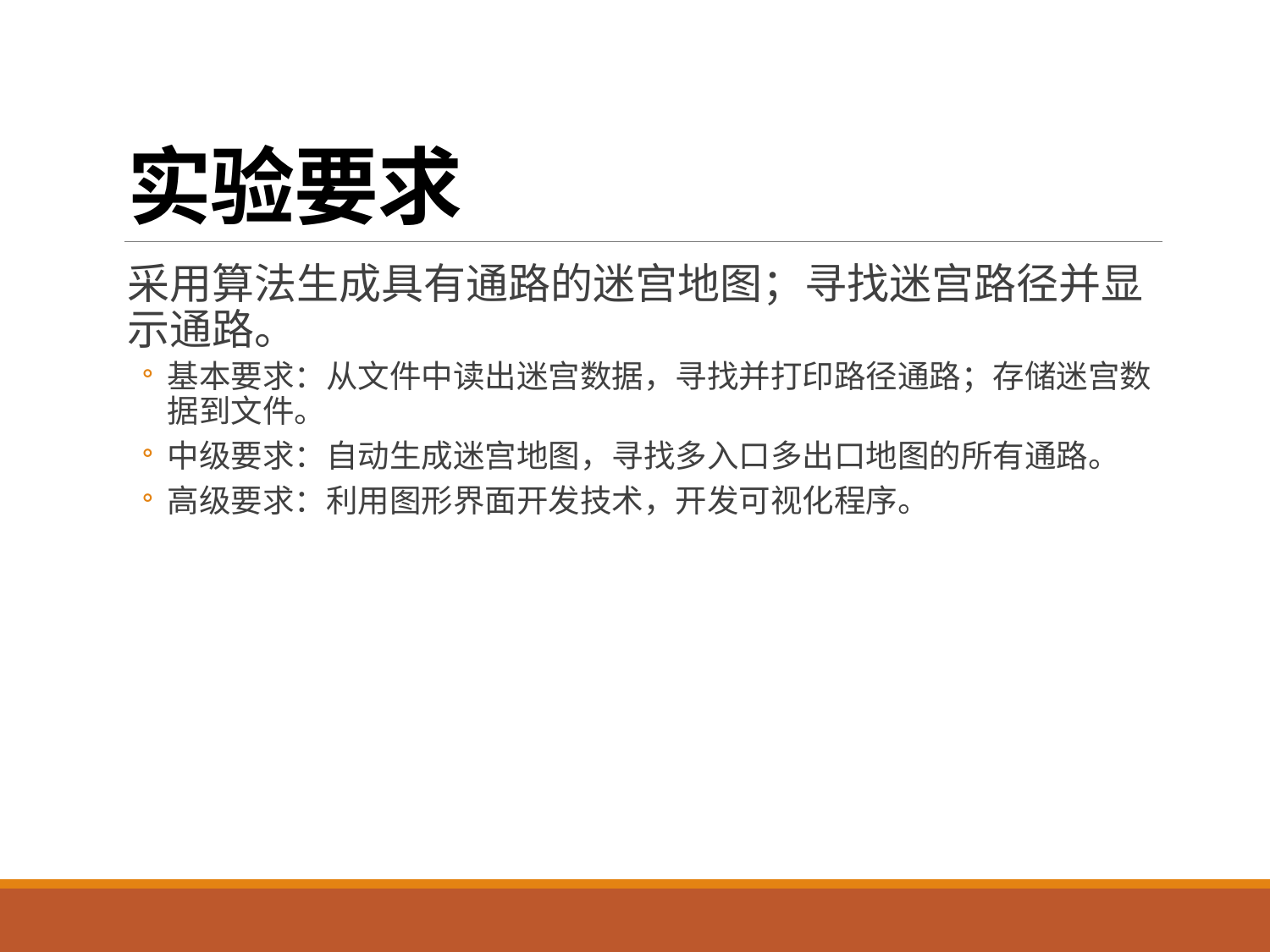

# 实验要求
采用算法生成具有通路的迷宫地图；寻找迷宫路径并显示通路。
基本要求：从文件中读出迷宫数据，寻找并打印路径通路；存储迷宫数据到文件。
中级要求：自动生成迷宫地图，寻找多入口多出口地图的所有通路。
高级要求：利用图形界面开发技术，开发可视化程序。